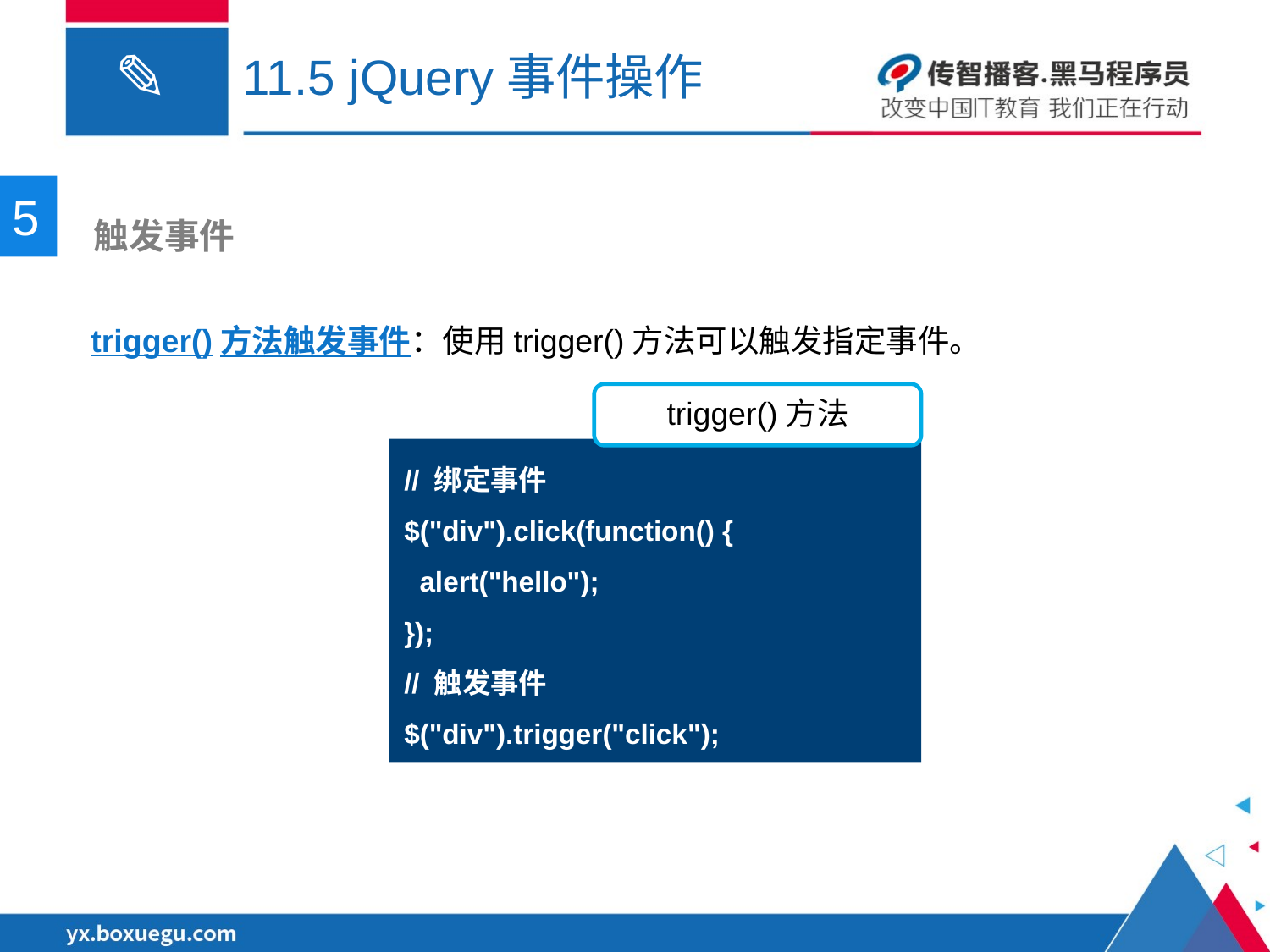

# 11.5 jQuery事件操作

5
  触发事件
trigger()方法触发事件：使用trigger()方法可以触发指定事件。
trigger()方法

// 绑定事件
$("div").click(function() {
  alert("hello");
});
// 触发事件
$("div").trigger("click");